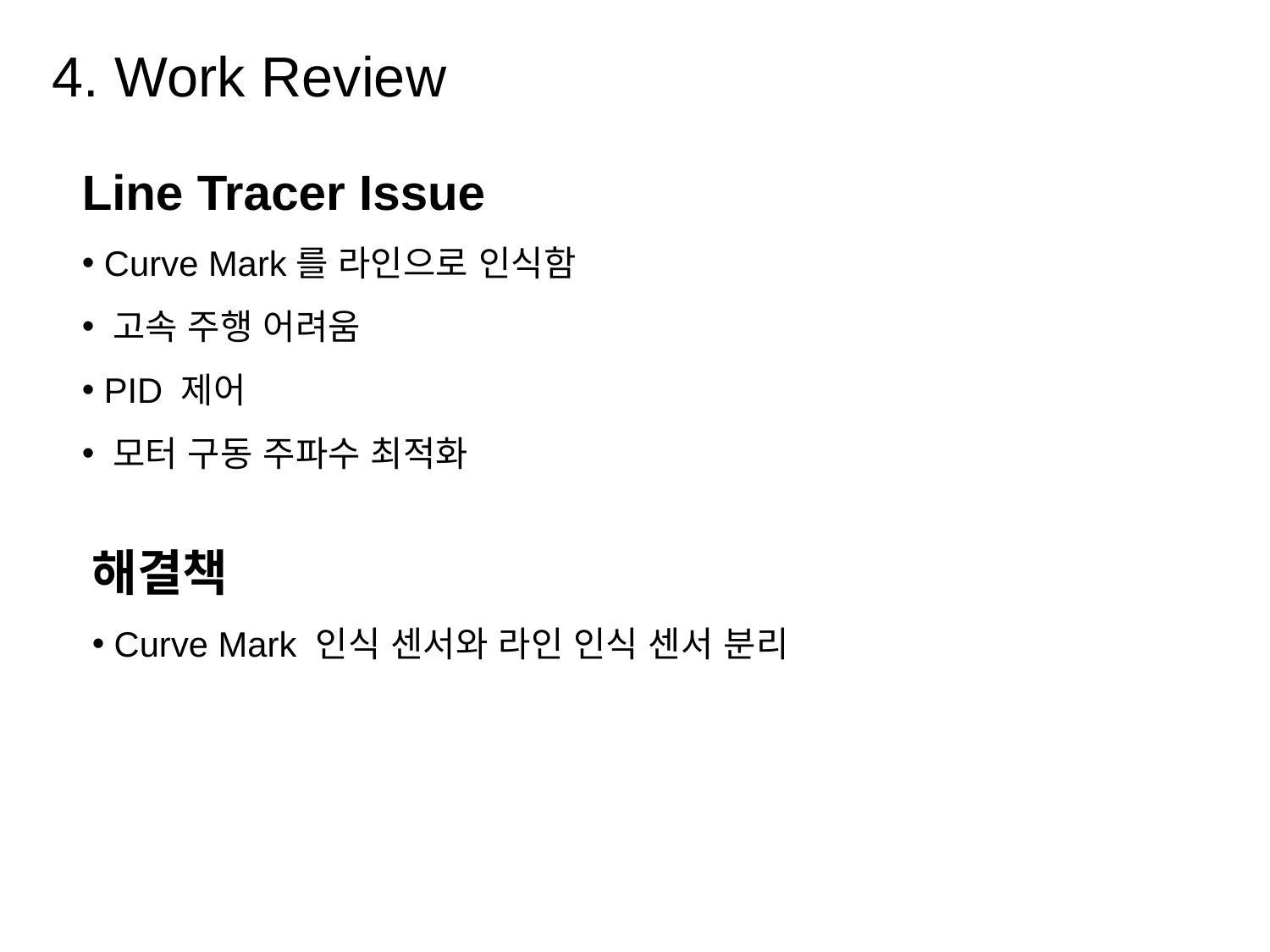

# 4. Work Review
Line Tracer Issue
 Curve Mark를 라인으로 인식함
 고속 주행 어려움
 PID 제어
 모터 구동 주파수 최적화
해결책
 Curve Mark 인식 센서와 라인 인식 센서 분리